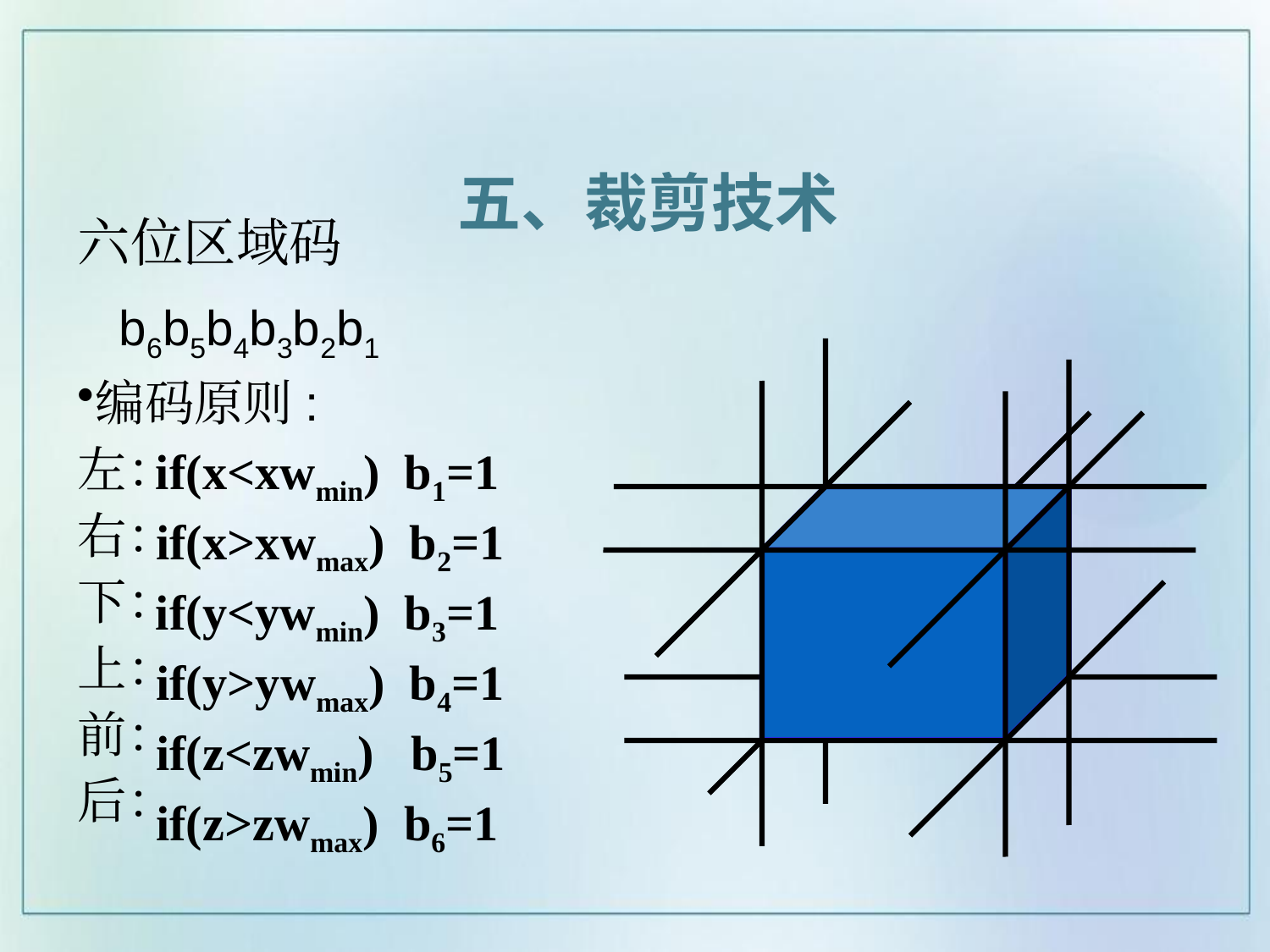

五、裁剪技术
六位区域码
   b6b5b4b3b2b1
编码原则:
左：
右：
下：
上：
前：
后：

if(x<xwmin)  b1=1
if(x>xwmax)  b2=1
if(y<ywmin)  b3=1
if(y>ywmax)  b4=1
if(z<zwmin)   b5=1
if(z>zwmax)  b6=1